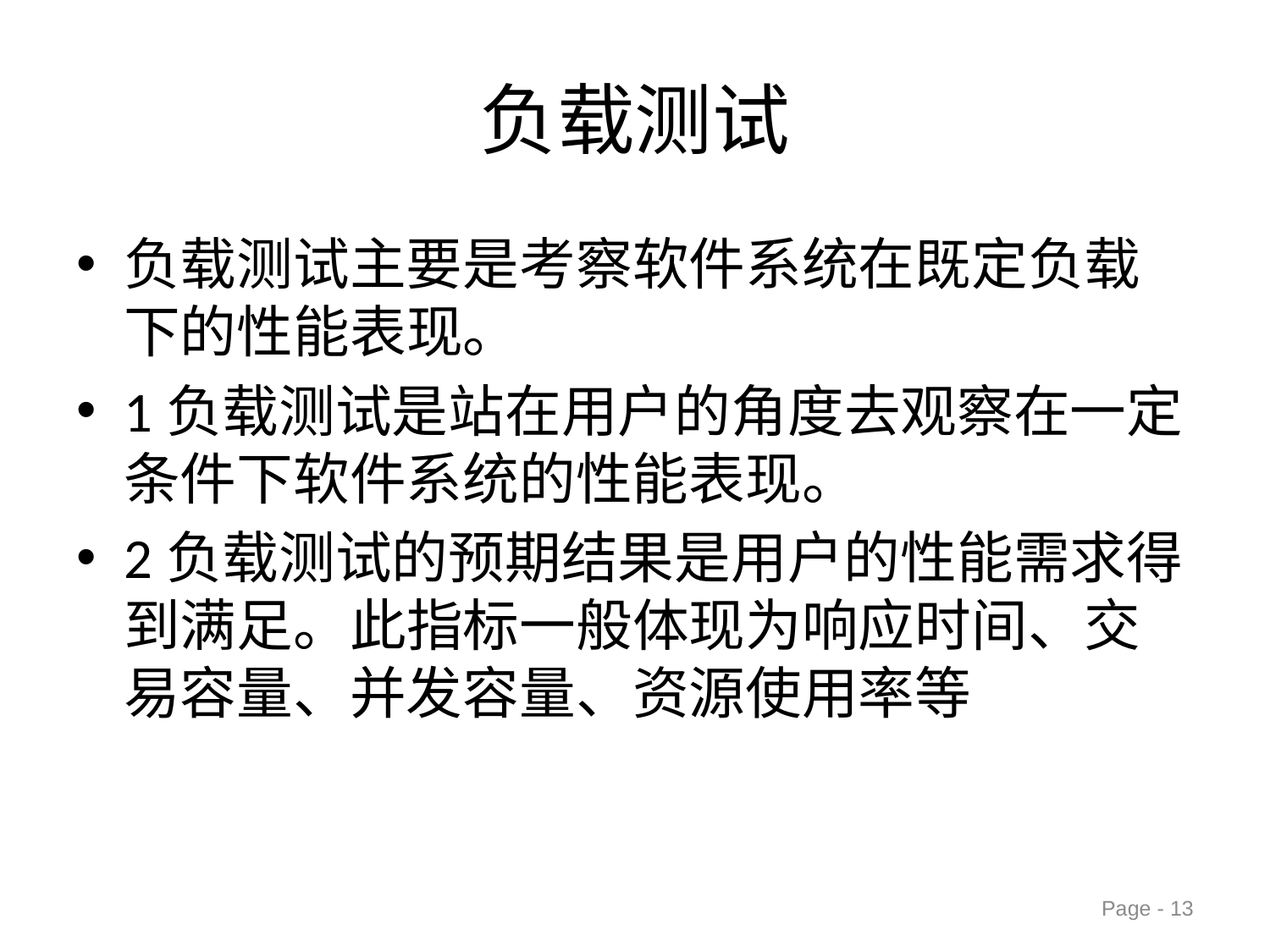

# 负载测试
负载测试主要是考察软件系统在既定负载下的性能表现。
1负载测试是站在用户的角度去观察在一定条件下软件系统的性能表现。
2负载测试的预期结果是用户的性能需求得到满足。此指标一般体现为响应时间、交易容量、并发容量、资源使用率等

Page - 13